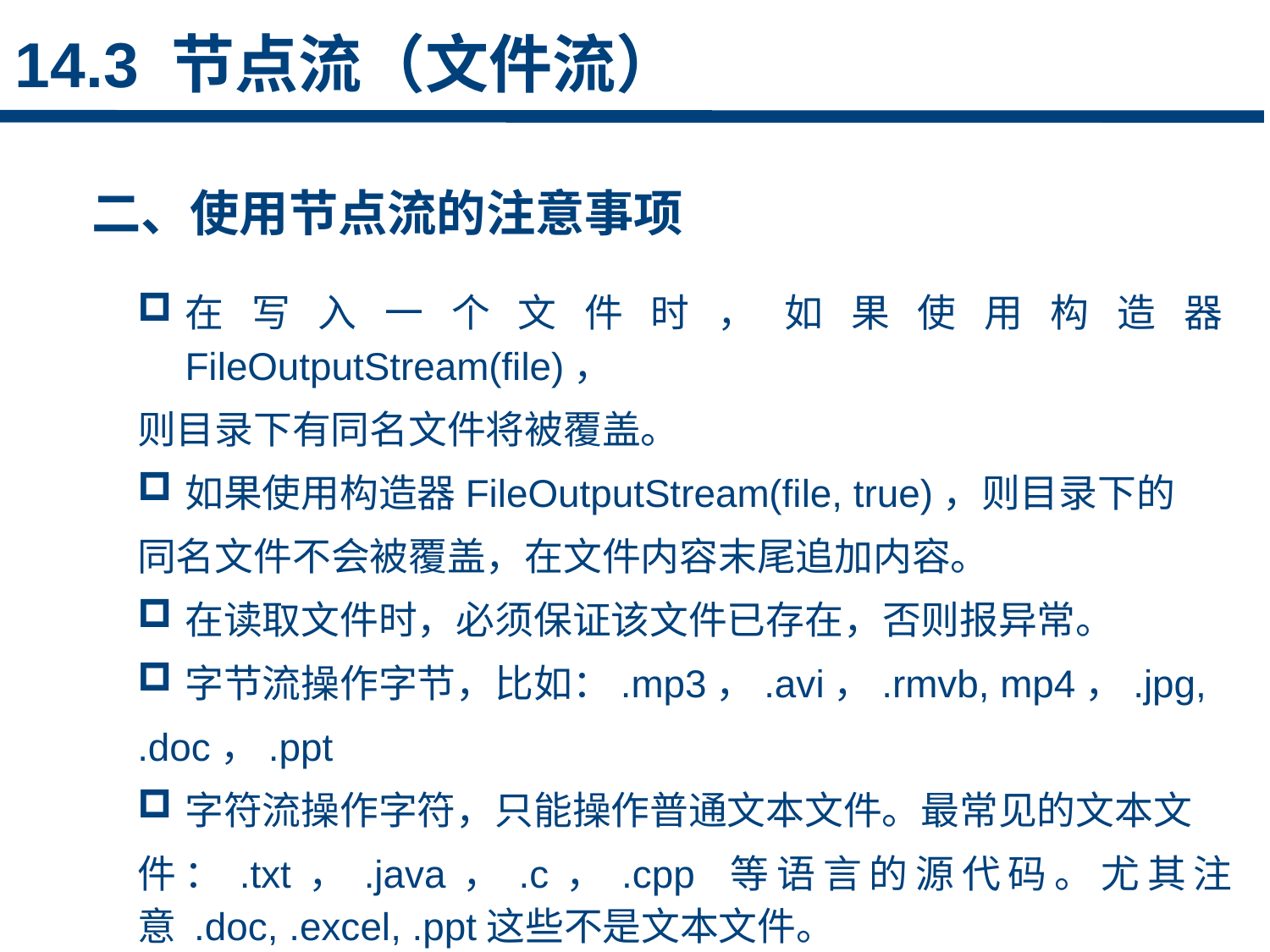

14.3 节点流（文件流）
二、使用节点流的注意事项
点击添加文本
在写入一个文件时，如果使用构造器FileOutputStream(file)，
则目录下有同名文件将被覆盖。
如果使用构造器FileOutputStream(file, true)，则目录下的
同名文件不会被覆盖，在文件内容末尾追加内容。
在读取文件时，必须保证该文件已存在，否则报异常。
字节流操作字节，比如：.mp3，.avi，.rmvb, mp4，.jpg,
.doc，.ppt
字符流操作字符，只能操作普通文本文件。最常见的文本文
件：.txt，.java，.c，.cpp 等语言的源代码。尤其注意 .doc, .excel, .ppt这些不是文本文件。
点击添加文本
点击添加文本
点击添加文本